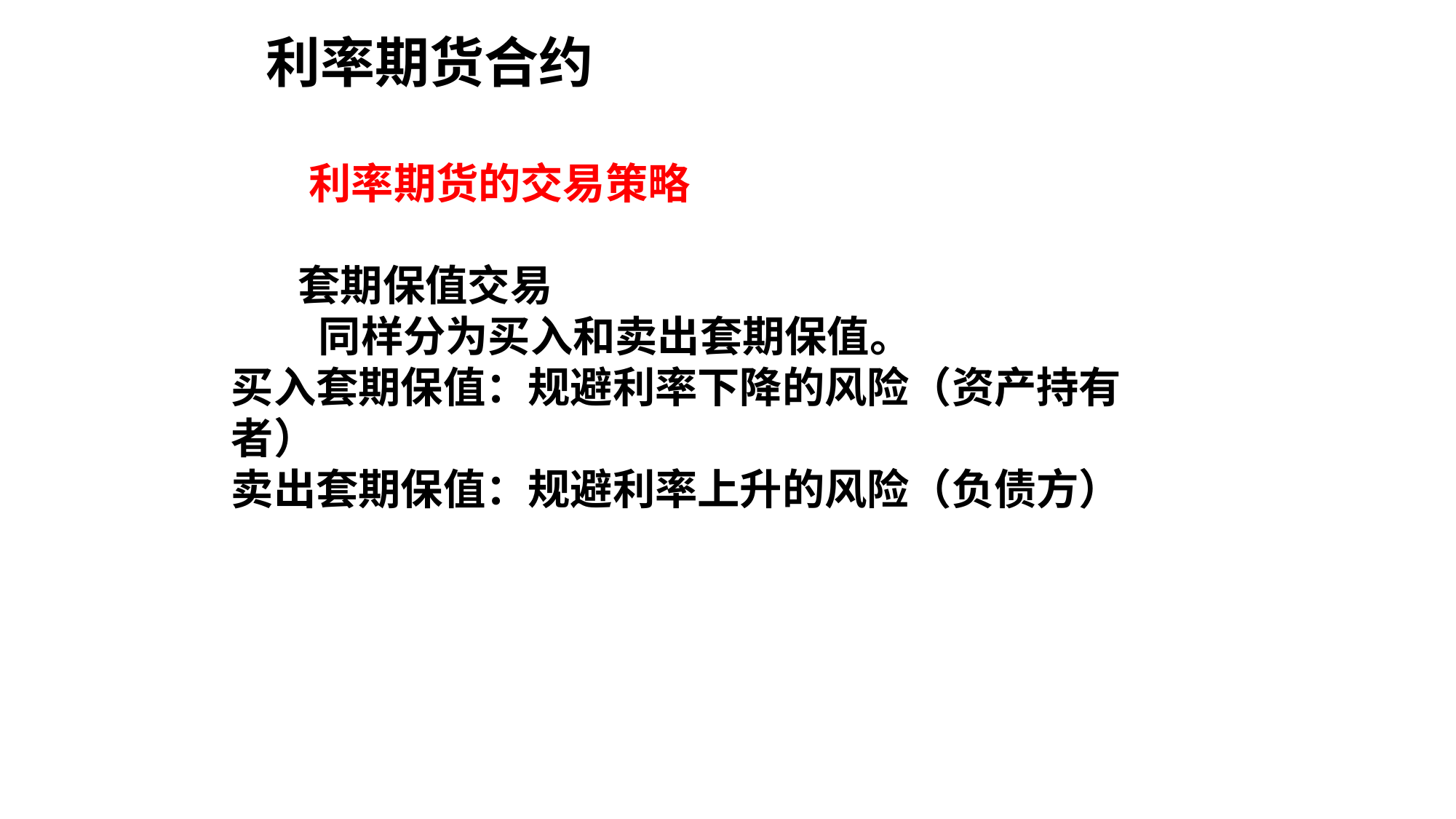

利率期货合约
       利率期货的交易策略

      套期保值交易
        同样分为买入和卖出套期保值。
买入套期保值：规避利率下降的风险（资产持有者）
卖出套期保值：规避利率上升的风险（负债方）